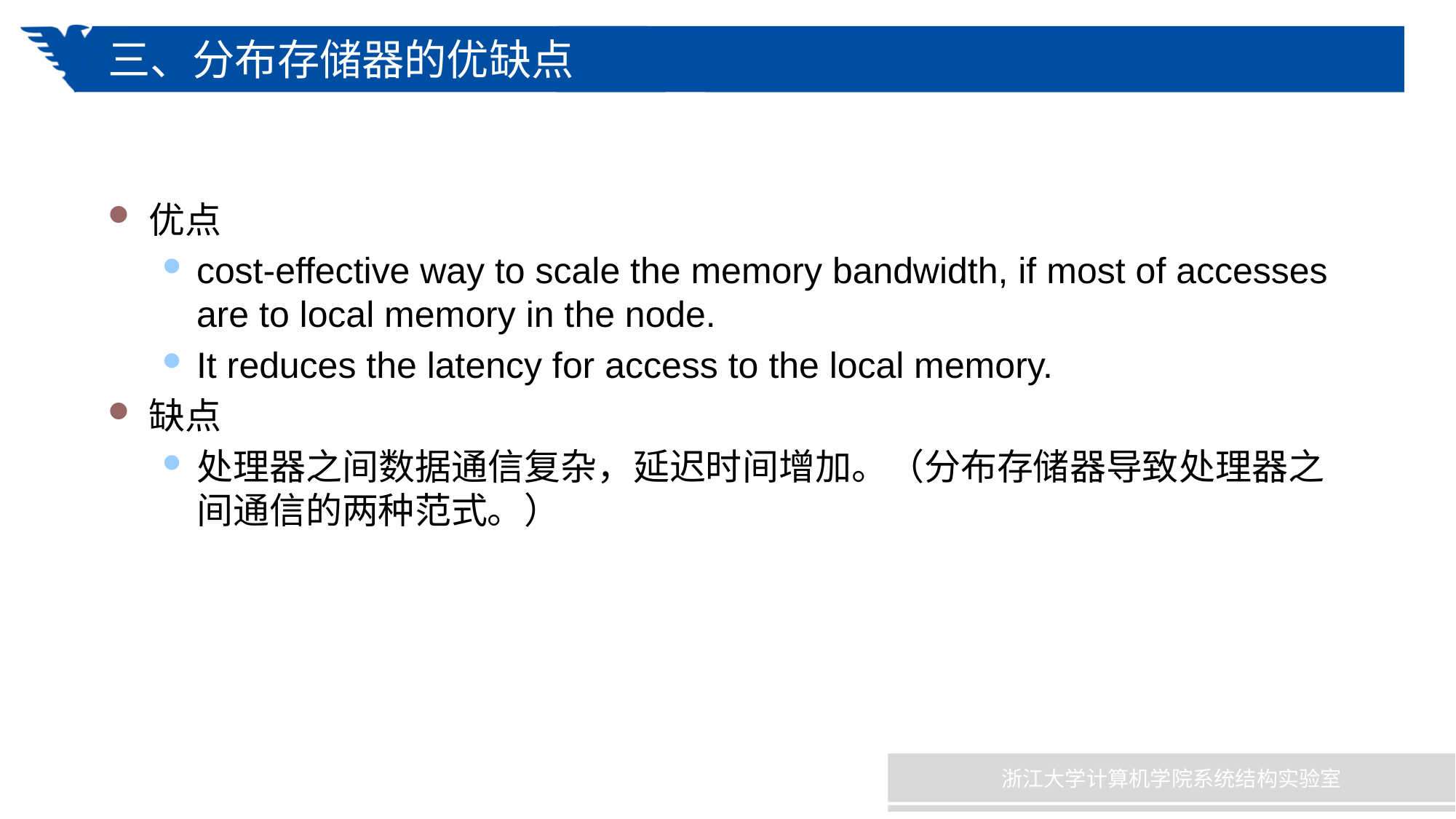

# 三、分布存储器的优缺点
优点
cost-effective way to scale the memory bandwidth, if most of accesses are to local memory in the node.
It reduces the latency for access to the local memory.
缺点
处理器之间数据通信复杂，延迟时间增加。（分布存储器导致处理器之间通信的两种范式。）